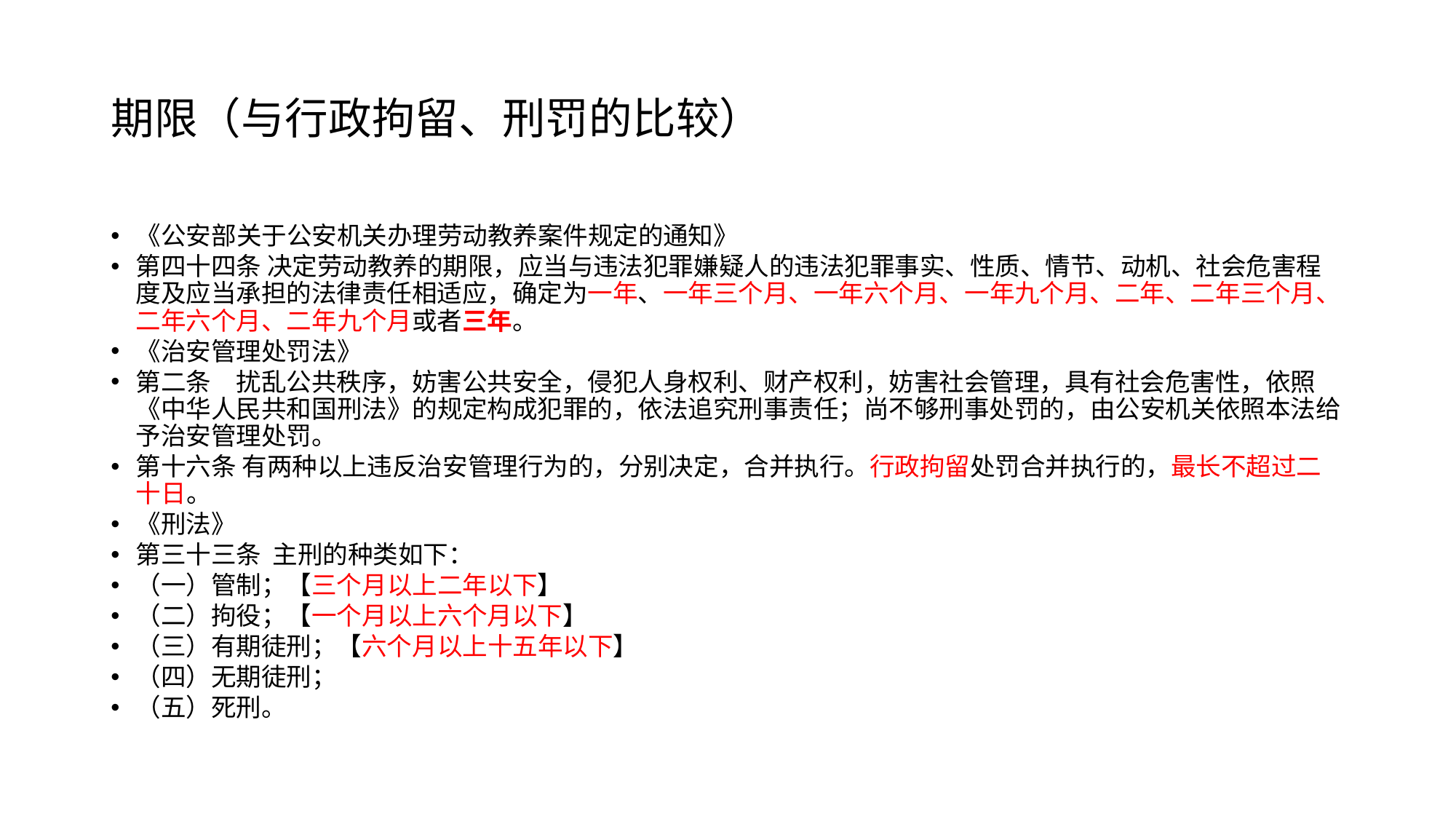

# 期限（与行政拘留、刑罚的比较）
《公安部关于公安机关办理劳动教养案件规定的通知》
第四十四条 决定劳动教养的期限，应当与违法犯罪嫌疑人的违法犯罪事实、性质、情节、动机、社会危害程度及应当承担的法律责任相适应，确定为一年、一年三个月、一年六个月、一年九个月、二年、二年三个月、二年六个月、二年九个月或者三年。
《治安管理处罚法》
第二条　扰乱公共秩序，妨害公共安全，侵犯人身权利、财产权利，妨害社会管理，具有社会危害性，依照《中华人民共和国刑法》的规定构成犯罪的，依法追究刑事责任；尚不够刑事处罚的，由公安机关依照本法给予治安管理处罚。
第十六条 有两种以上违反治安管理行为的，分别决定，合并执行。行政拘留处罚合并执行的，最长不超过二十日。
《刑法》
第三十三条  主刑的种类如下：
（一）管制；【三个月以上二年以下】
（二）拘役；【一个月以上六个月以下】
（三）有期徒刑；【六个月以上十五年以下】
（四）无期徒刑；
（五）死刑。